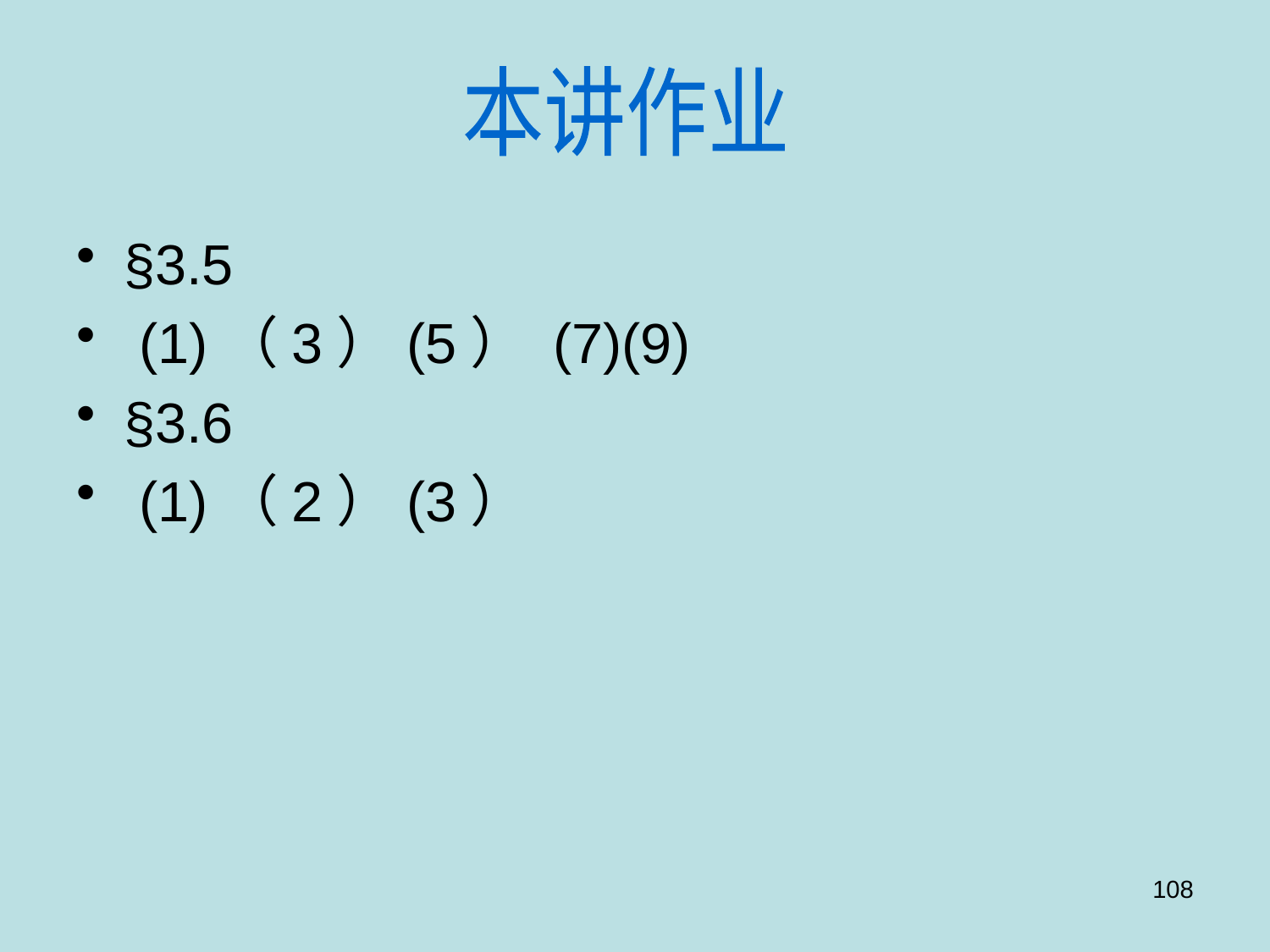

本讲作业
§3.5
 (1)（3）(5） (7)(9)
§3.6
 (1)（2）(3）
108